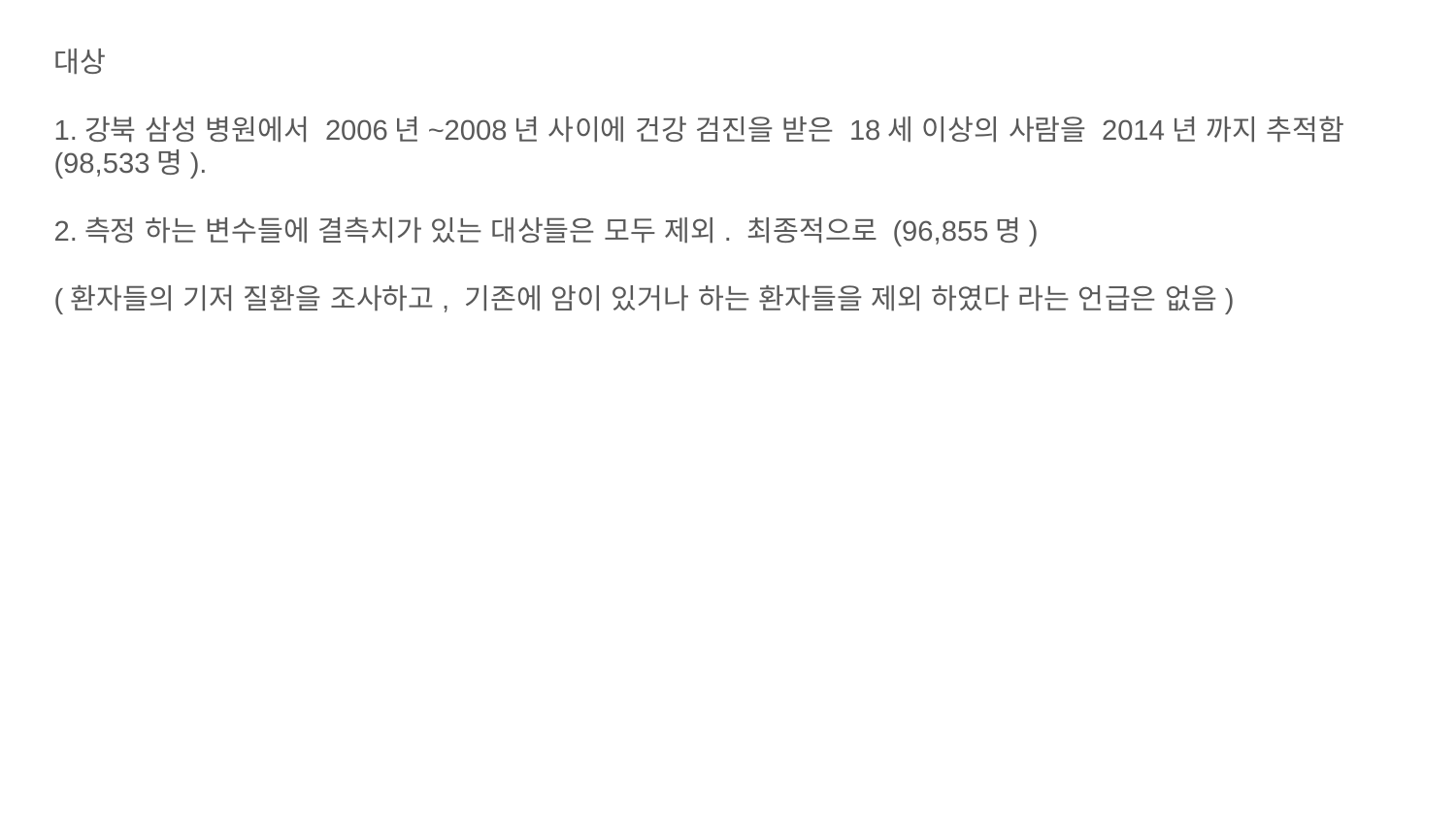

대상

1.강북 삼성 병원에서 2006년~2008년 사이에 건강 검진을 받은 18세 이상의 사람을 2014년 까지 추적함(98,533명).

2.측정 하는 변수들에 결측치가 있는 대상들은 모두 제외. 최종적으로 (96,855명)

(환자들의 기저 질환을 조사하고, 기존에 암이 있거나 하는 환자들을 제외 하였다 라는 언급은 없음)